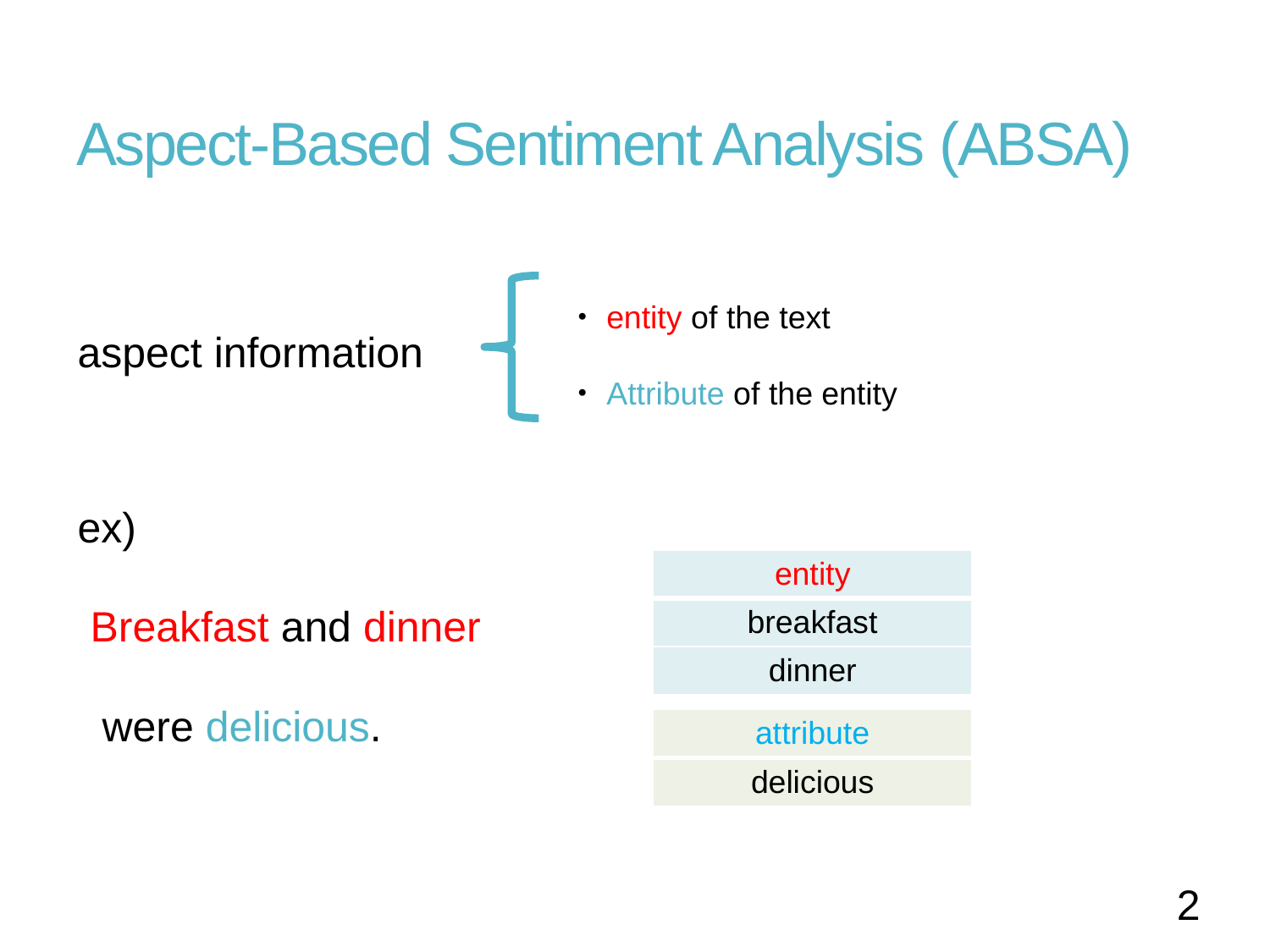

# Aspect-Based Sentiment Analysis (ABSA)

aspect information

ex)
Breakfast and dinner
 were delicious.

・entity of the text
・Attribute of the entity
| entity |
| --- |
| breakfast |
| dinner |
| attribute |
| --- |
| delicious |
2